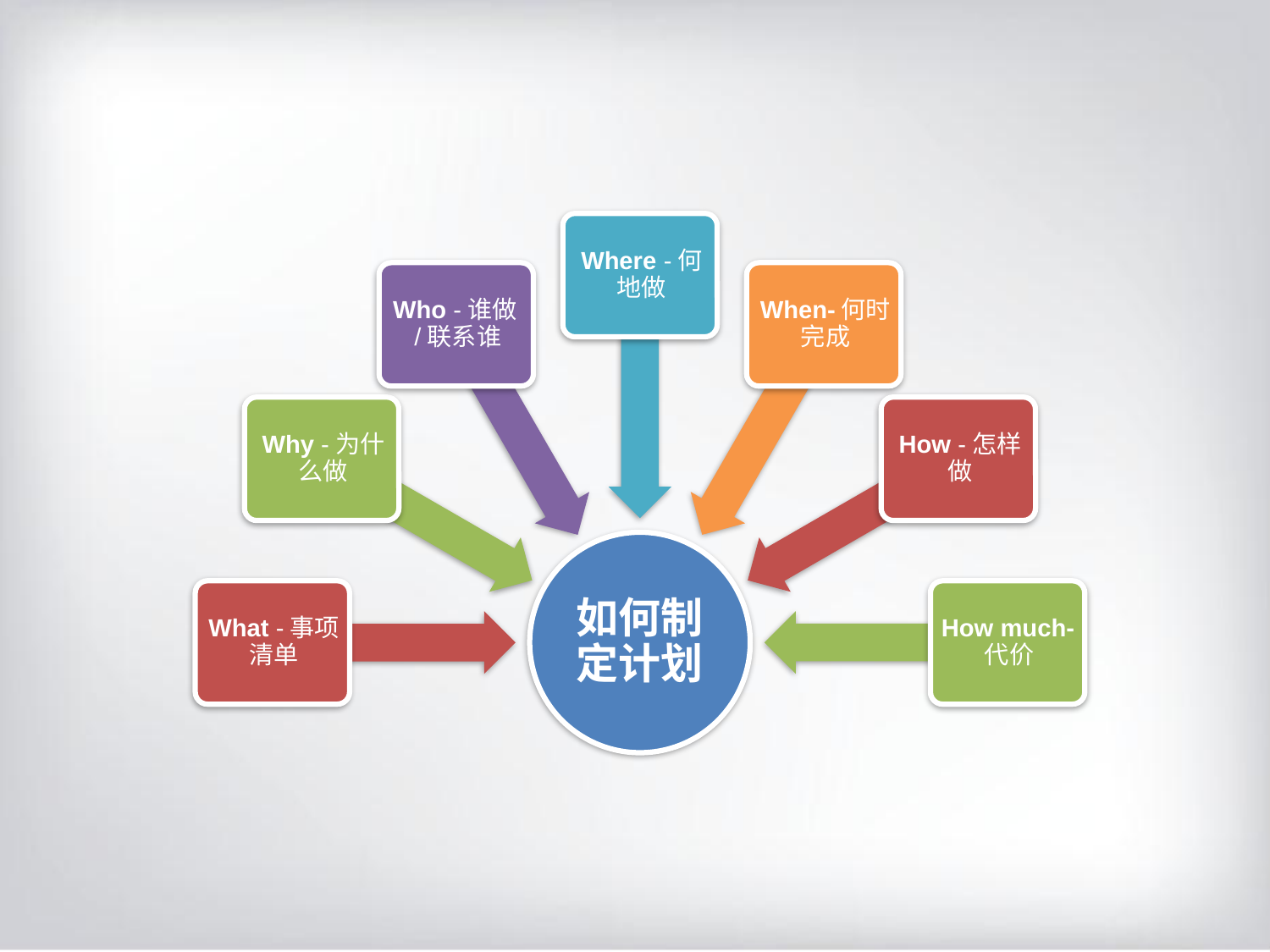

如何制定计划
What -事项清单
Why -为什么做
Who -谁做/联系谁
Where -何地做
When-何时完成
How -怎样做
How much-代价